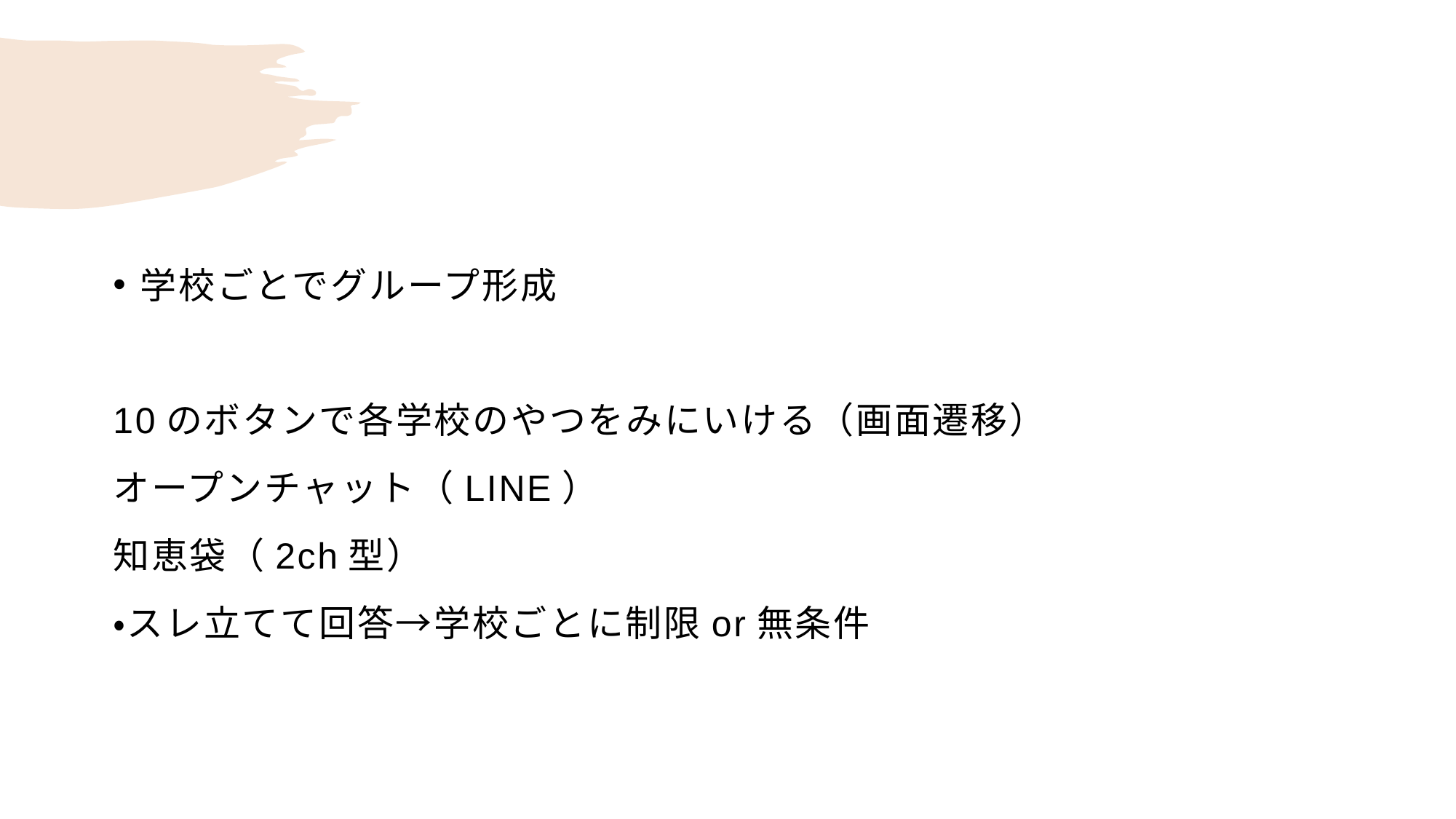

#
学校ごとでグループ形成

10のボタンで各学校のやつをみにいける（画面遷移）
オープンチャット（LINE）
知恵袋（2ch型）
・スレ立てて回答→学校ごとに制限or無条件